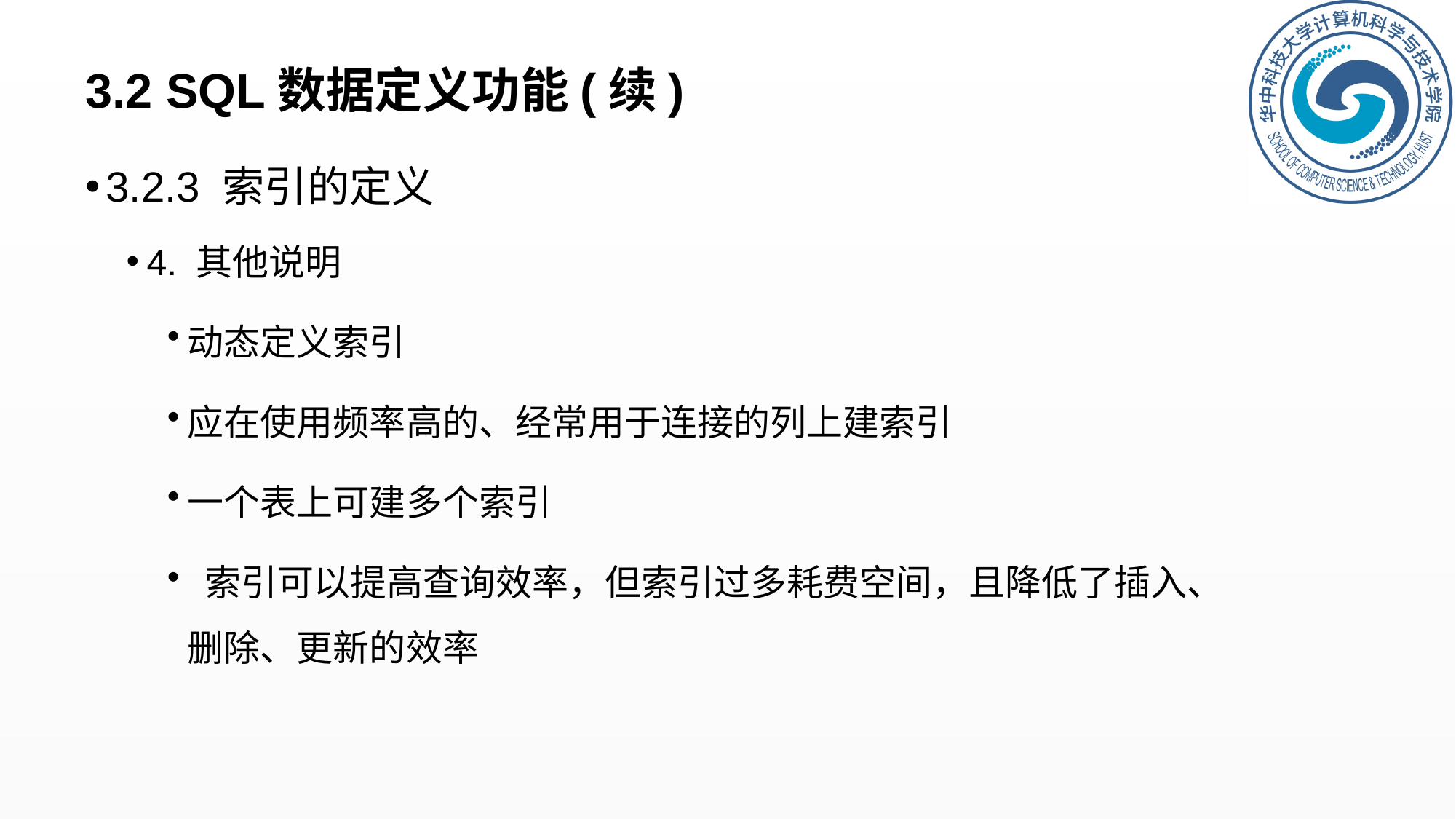

# 3.2 SQL数据定义功能(续)
3.2.3 索引的定义
4. 其他说明
动态定义索引
应在使用频率高的、经常用于连接的列上建索引
一个表上可建多个索引
 索引可以提高查询效率，但索引过多耗费空间，且降低了插入、删除、更新的效率